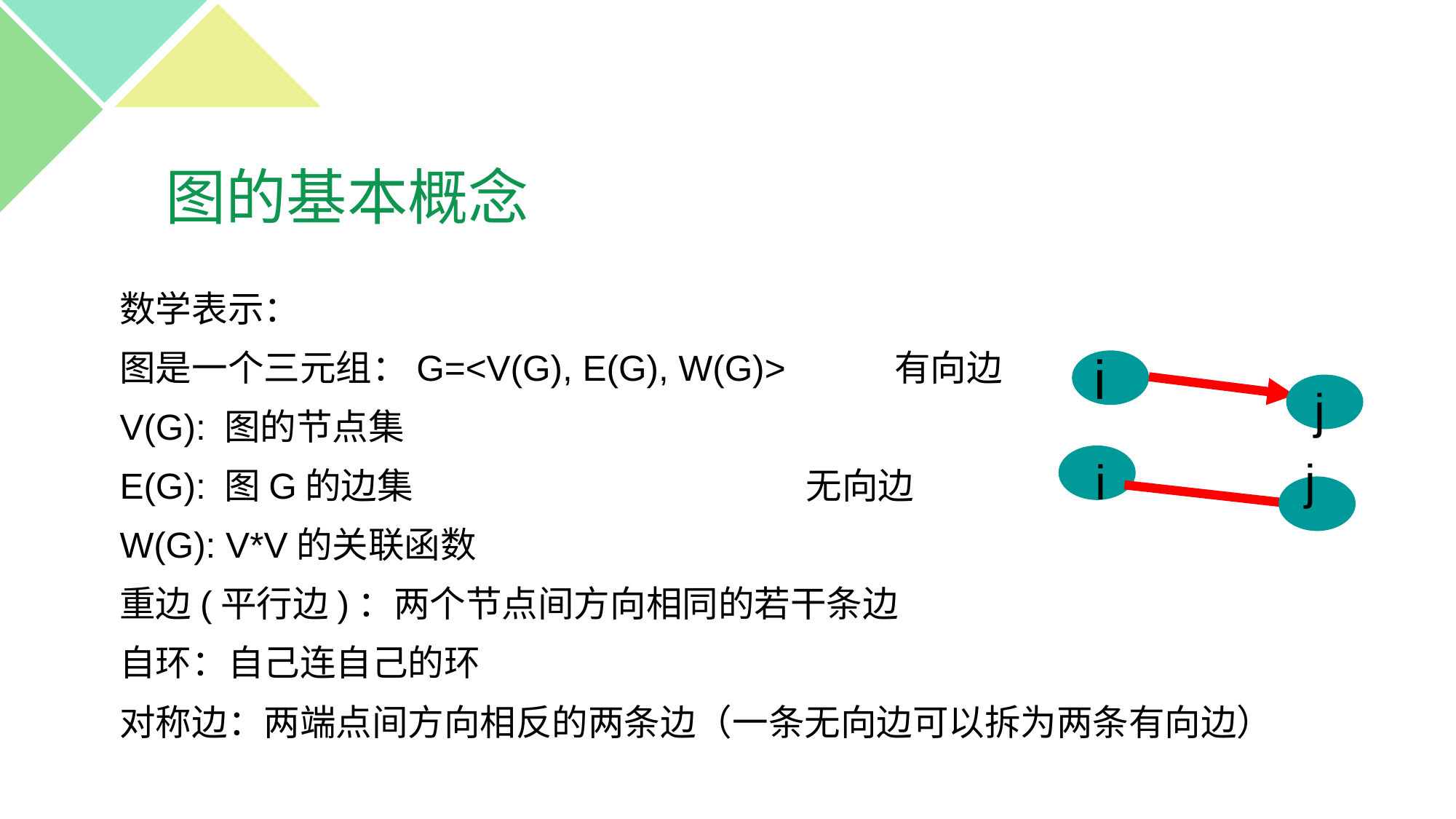

# 图的基本概念
数学表示：
图是一个三元组：G=<V(G), E(G), W(G)>          有向边
V(G): 图的节点集
E(G): 图G的边集                                                 无向边
W(G): V*V的关联函数
重边(平行边)：两个节点间方向相同的若干条边
自环：自己连自己的环
对称边：两端点间方向相反的两条边（一条无向边可以拆为两条有向边）

i

j

j

i